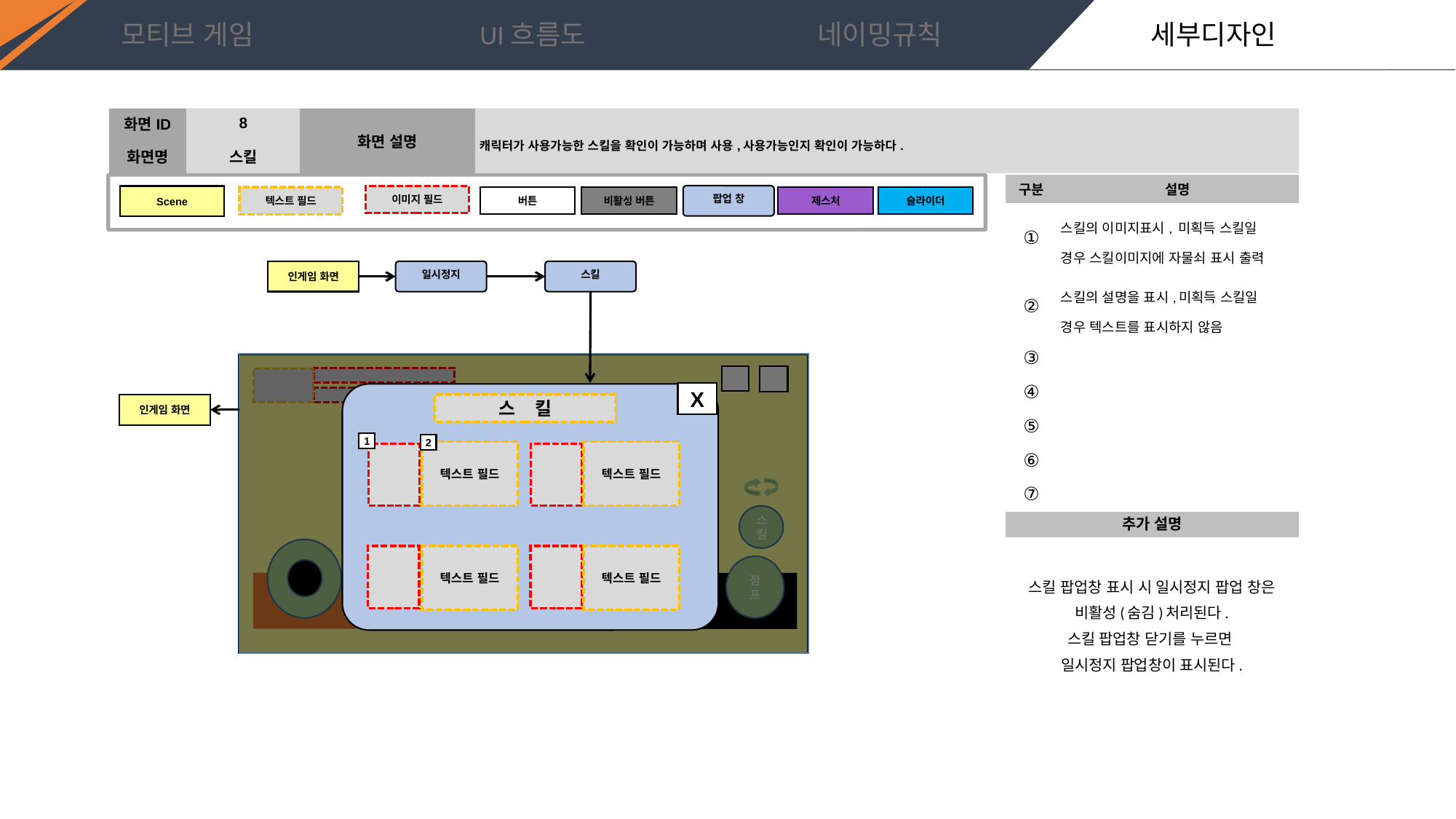

| 화면ID | 8 | 화면 설명 | 캐릭터가 사용가능한 스킬을 확인이 가능하며 사용,사용가능인지 확인이 가능하다. |
| --- | --- | --- | --- |
| 화면명 | 스킬 |  |  |

| 구분 | 설명 |
| --- | --- |
| ① | 스킬의 이미지표시, 미획득 스킬일 경우 스킬이미지에 자물쇠 표시 출력 |
| ② | 스킬의 설명을 표시,미획득 스킬일 경우 텍스트를 표시하지 않음 |
| ③ |  |
| ④ |  |
| ⑤ |  |
| ⑥ |  |
| ⑦ |  |
| 추가 설명 |  |
| 스킬 팝업창 표시 시 일시정지 팝업 창은 비활성(숨김)처리된다. 스킬 팝업창 닫기를 누르면 일시정지 팝업창이 표시된다. |  |
팝업 창
이미지 필드
Scene
비활성 버튼
슬라이더
제스처
텍스트 필드
버튼
인게임 화면
일시정지
스킬

스킬

점프
스킬

X

인게임 화면
스    킬
1
2
텍스트 필드
텍스트 필드

텍스트 필드
텍스트 필드